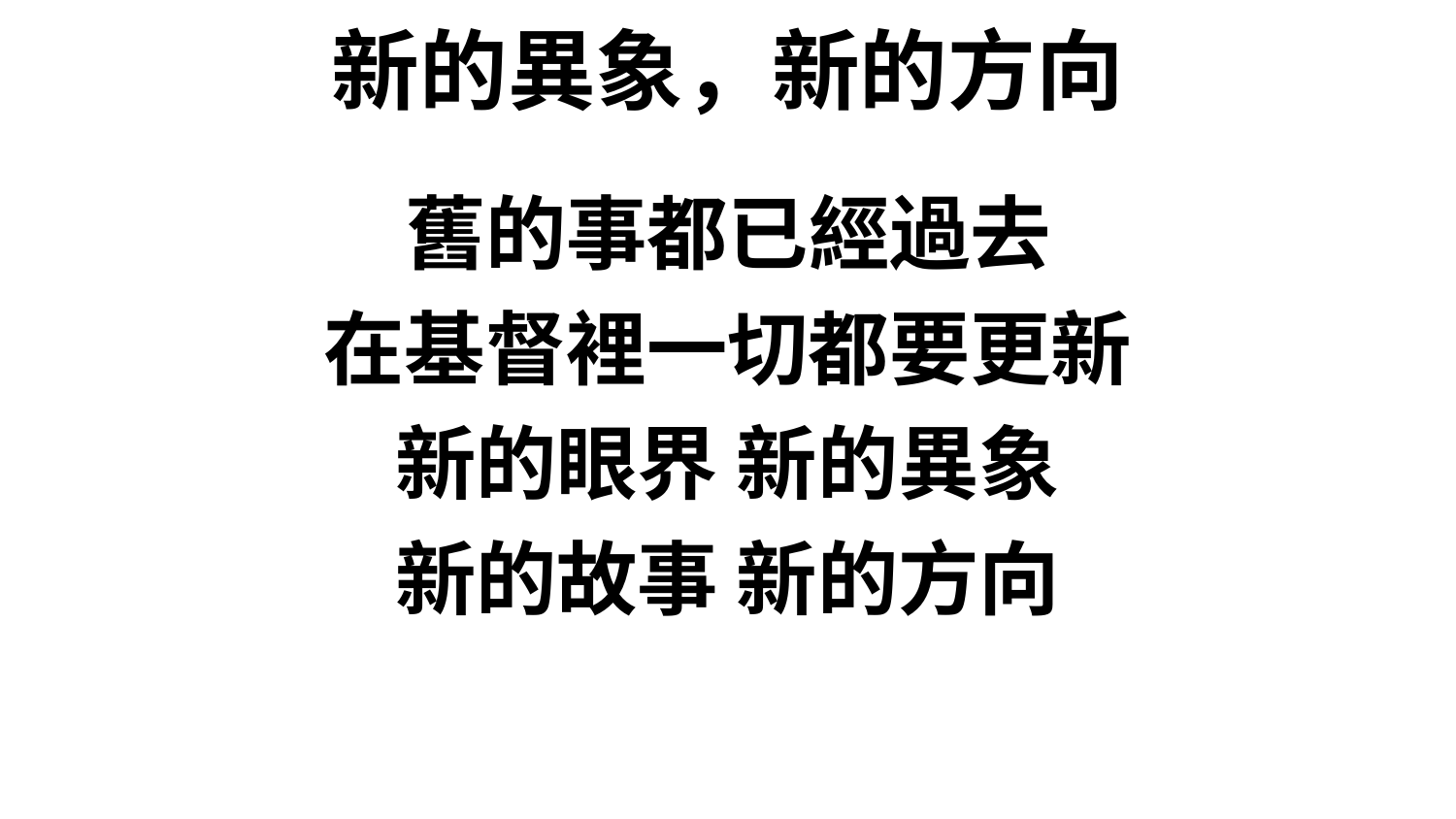

新的異象，新的方向

舊的事都已經過去
在基督裡一切都要更新
新的眼界 新的異象
新的故事 新的方向